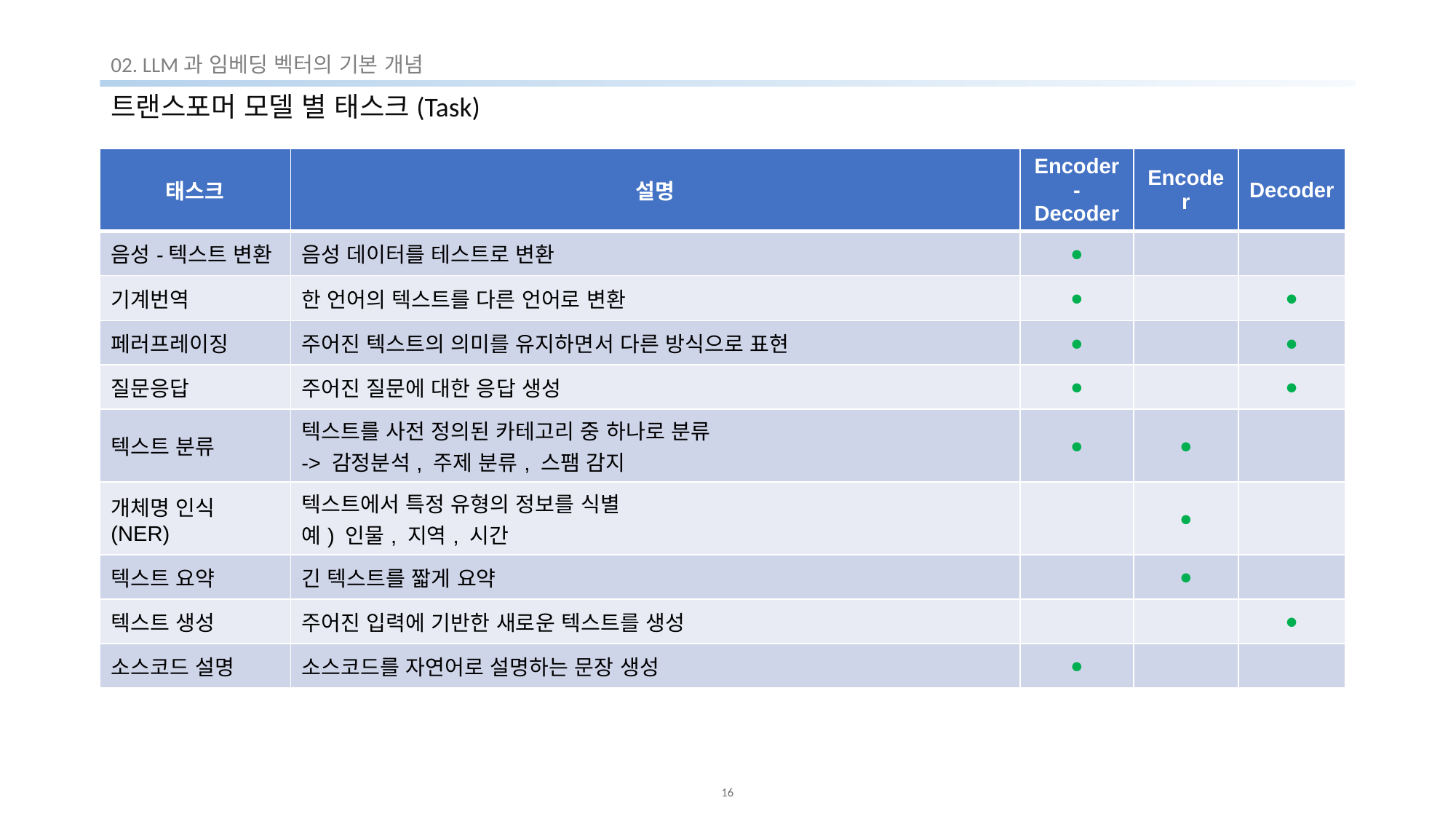

02. LLM과 임베딩 벡터의 기본 개념
# 트랜스포머 모델 별 태스크(Task)
| 태스크 | 설명 | Encoder- Decoder | Encoder | Decoder |
| --- | --- | --- | --- | --- |
| 음성-텍스트 변환 | 음성 데이터를 테스트로 변환 | ● |  |  |
| 기계번역 | 한 언어의 텍스트를 다른 언어로 변환 | ● |  | ● |
| 페러프레이징 | 주어진 텍스트의 의미를 유지하면서 다른 방식으로 표현 | ● |  | ● |
| 질문응답 | 주어진 질문에 대한 응답 생성 | ● |  | ● |
| 텍스트 분류 | 텍스트를 사전 정의된 카테고리 중 하나로 분류 -> 감정분석, 주제 분류, 스팸 감지 | ● | ● |  |
| 개체명 인식(NER) | 텍스트에서 특정 유형의 정보를 식별 예) 인물, 지역, 시간 |  | ● |  |
| 텍스트 요약 | 긴 텍스트를 짧게 요약 |  | ● |  |
| 텍스트 생성 | 주어진 입력에 기반한 새로운 텍스트를 생성 |  |  | ● |
| 소스코드 설명 | 소스코드를 자연어로 설명하는 문장 생성 | ● |  |  |